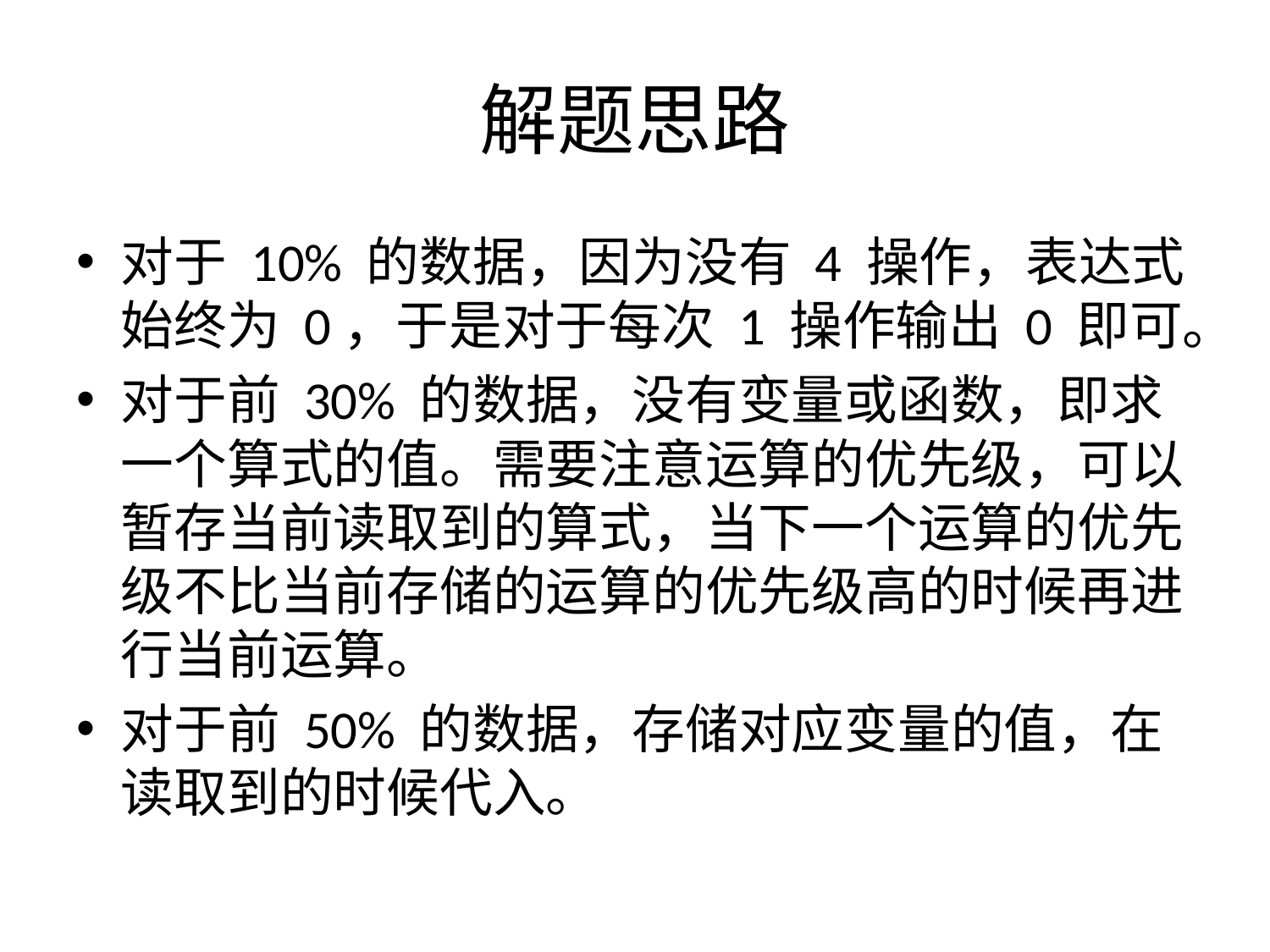

# 解题思路
对于 10% 的数据，因为没有 4 操作，表达式始终为 0，于是对于每次 1 操作输出 0 即可。
对于前 30% 的数据，没有变量或函数，即求一个算式的值。需要注意运算的优先级，可以暂存当前读取到的算式，当下一个运算的优先级不比当前存储的运算的优先级高的时候再进行当前运算。
对于前 50% 的数据，存储对应变量的值，在读取到的时候代入。